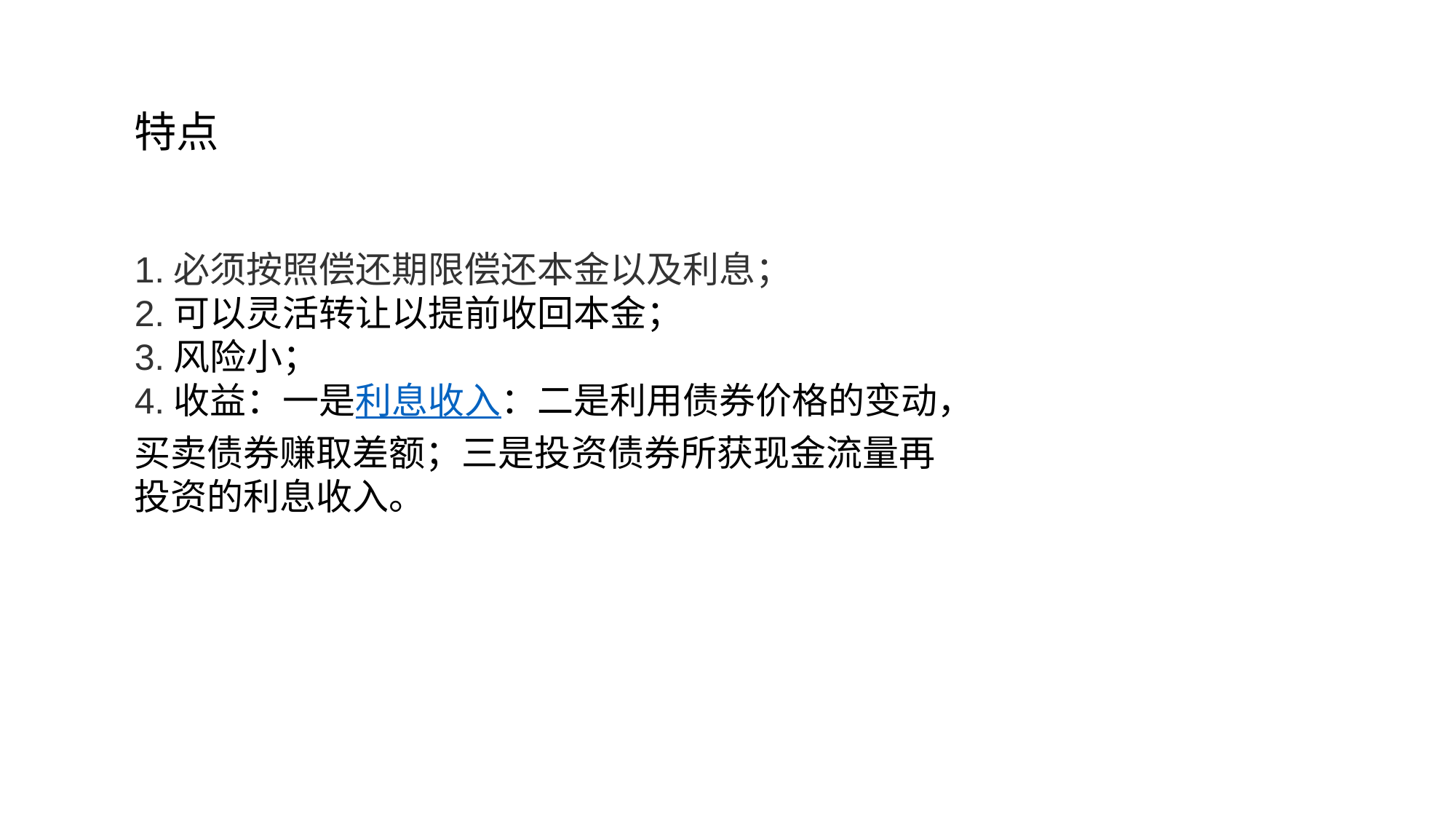

特点
1.必须按照偿还期限偿还本金以及利息；
2.可以灵活转让以提前收回本金；
3.风险小；
4.收益：一是利息收入：二是利用债券价格的变动，买卖债券赚取差额；三是投资债券所获现金流量再投资的利息收入。